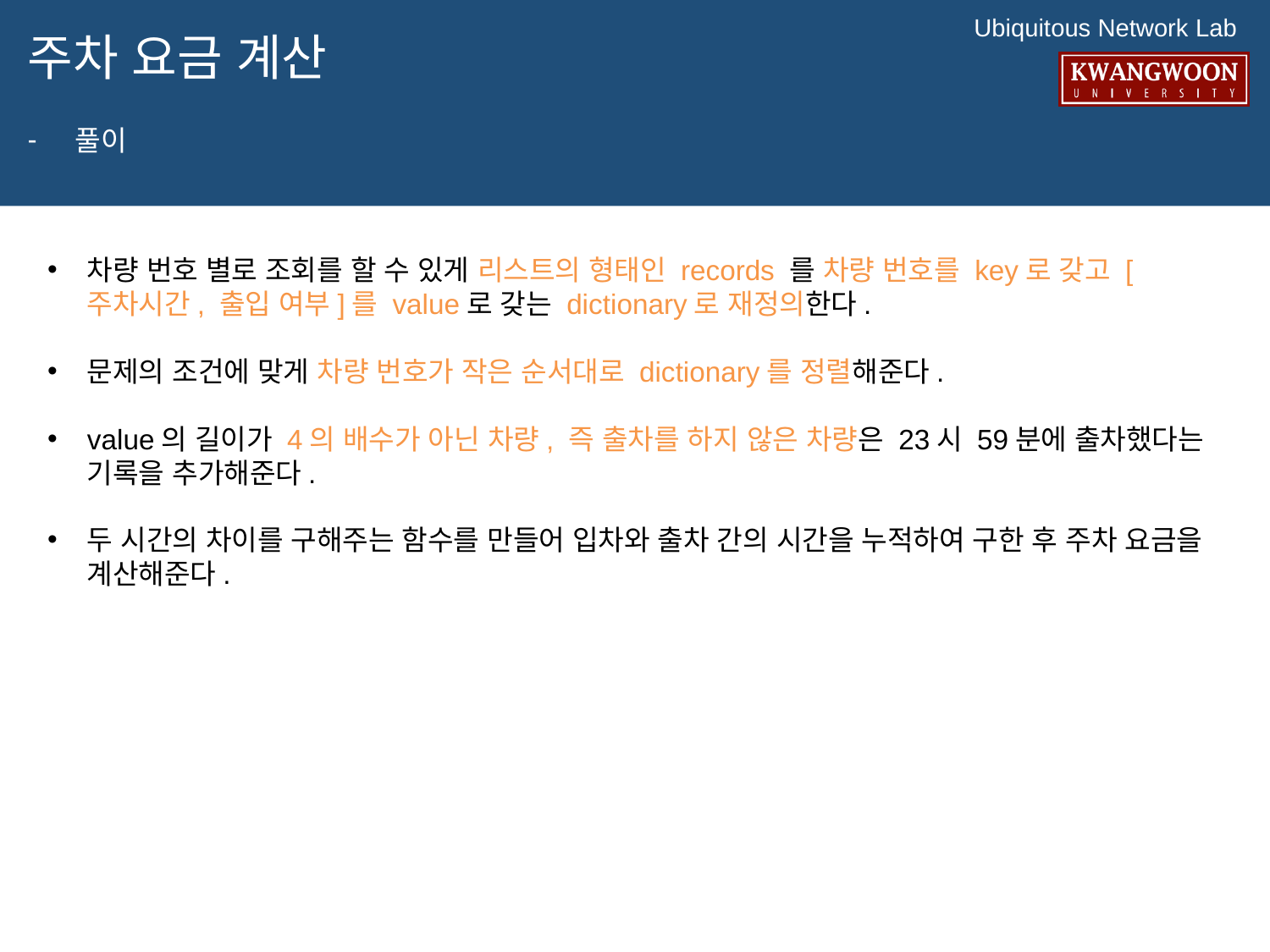

# 주차 요금 계산
풀이
차량 번호 별로 조회를 할 수 있게 리스트의 형태인 records 를 차량 번호를 key로 갖고 [주차시간, 출입 여부]를 value로 갖는 dictionary로 재정의한다.

문제의 조건에 맞게 차량 번호가 작은 순서대로 dictionary를 정렬해준다.

value의 길이가 4의 배수가 아닌 차량, 즉 출차를 하지 않은 차량은 23시 59분에 출차했다는 기록을 추가해준다.

두 시간의 차이를 구해주는 함수를 만들어 입차와 출차 간의 시간을 누적하여 구한 후 주차 요금을 계산해준다.